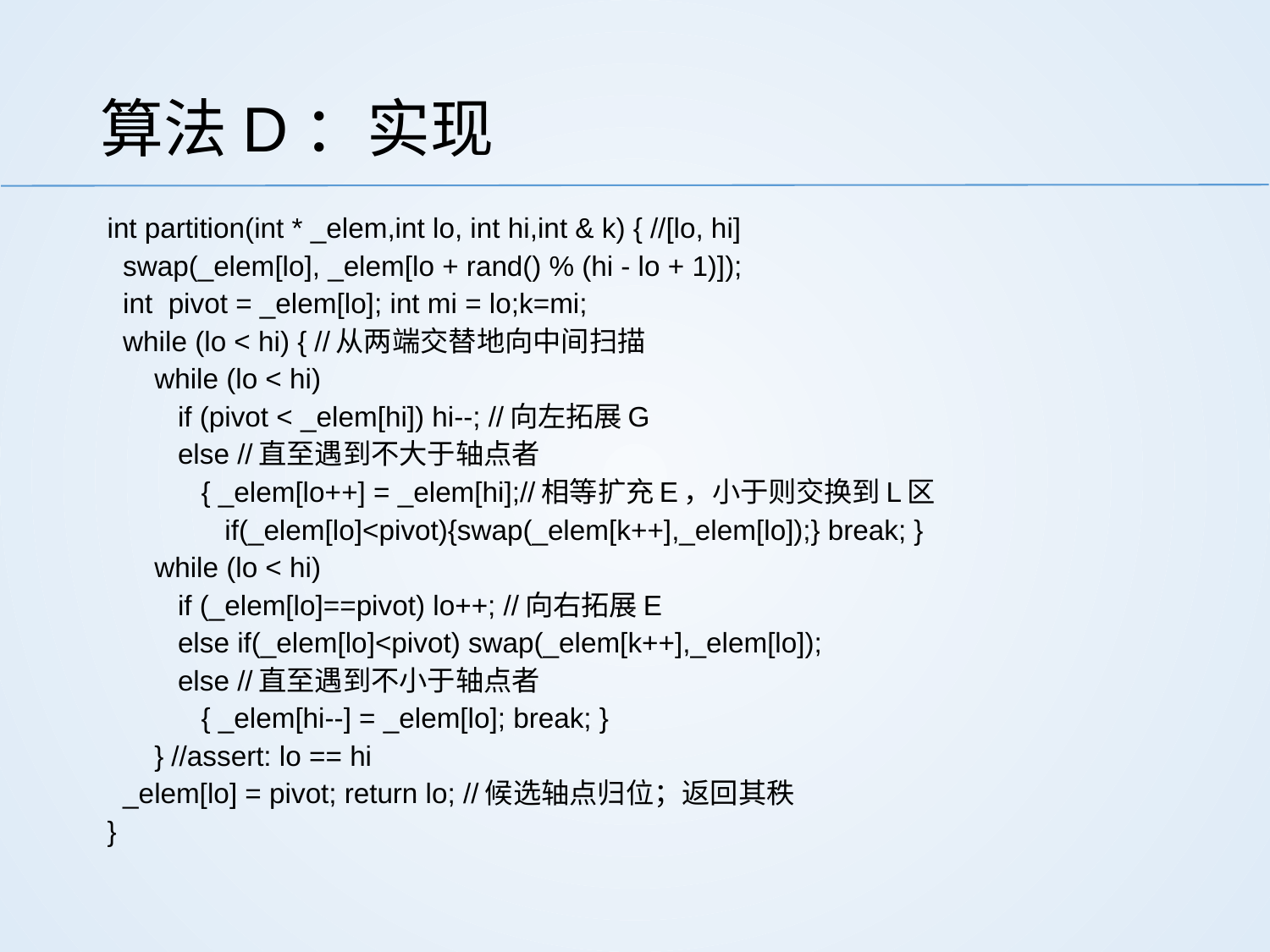

# 算法D：实现
int partition(int * _elem,int lo, int hi,int & k) { //[lo, hi]
  swap(_elem[lo], _elem[lo + rand() % (hi - lo + 1)]);
  int  pivot = _elem[lo]; int mi = lo;k=mi;
  while (lo < hi) { //从两端交替地向中间扫描
      while (lo < hi)
         if (pivot < _elem[hi]) hi--; //向左拓展G
         else //直至遇到不大于轴点者
            { _elem[lo++] = _elem[hi];//相等扩充E，小于则交换到L区
               if(_elem[lo]<pivot){swap(_elem[k++],_elem[lo]);} break; }
      while (lo < hi)
         if (_elem[lo]==pivot) lo++; //向右拓展E
         else if(_elem[lo]<pivot) swap(_elem[k++],_elem[lo]);
         else //直至遇到不小于轴点者
            { _elem[hi--] = _elem[lo]; break; }
      } //assert: lo == hi
  _elem[lo] = pivot; return lo; //候选轴点归位；返回其秩
}